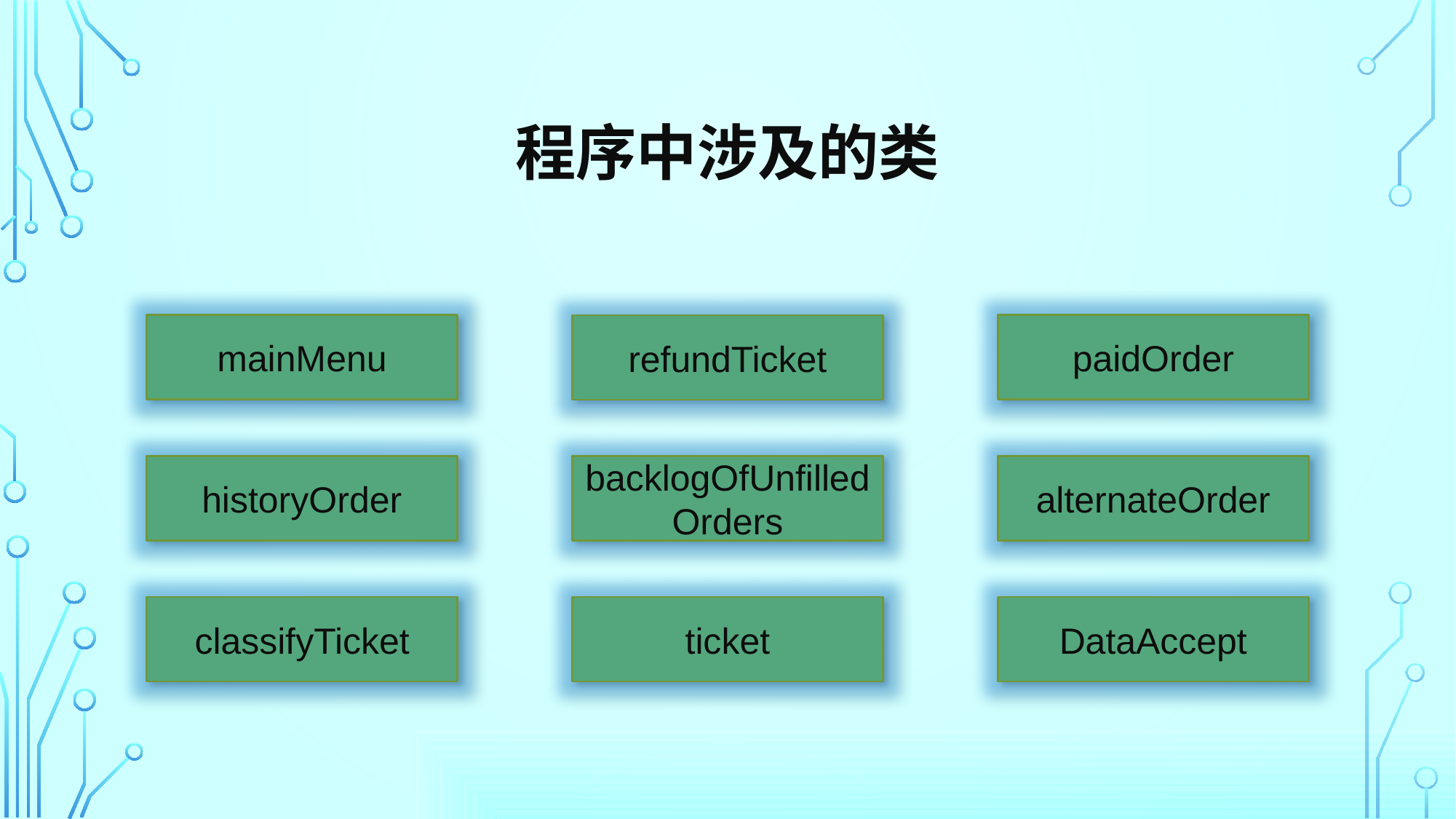

程序中涉及的类
mainMenu
paidOrder
refundTicket
historyOrder
backlogOfUnfilledOrders
alternateOrder
classifyTicket
ticket
DataAccept